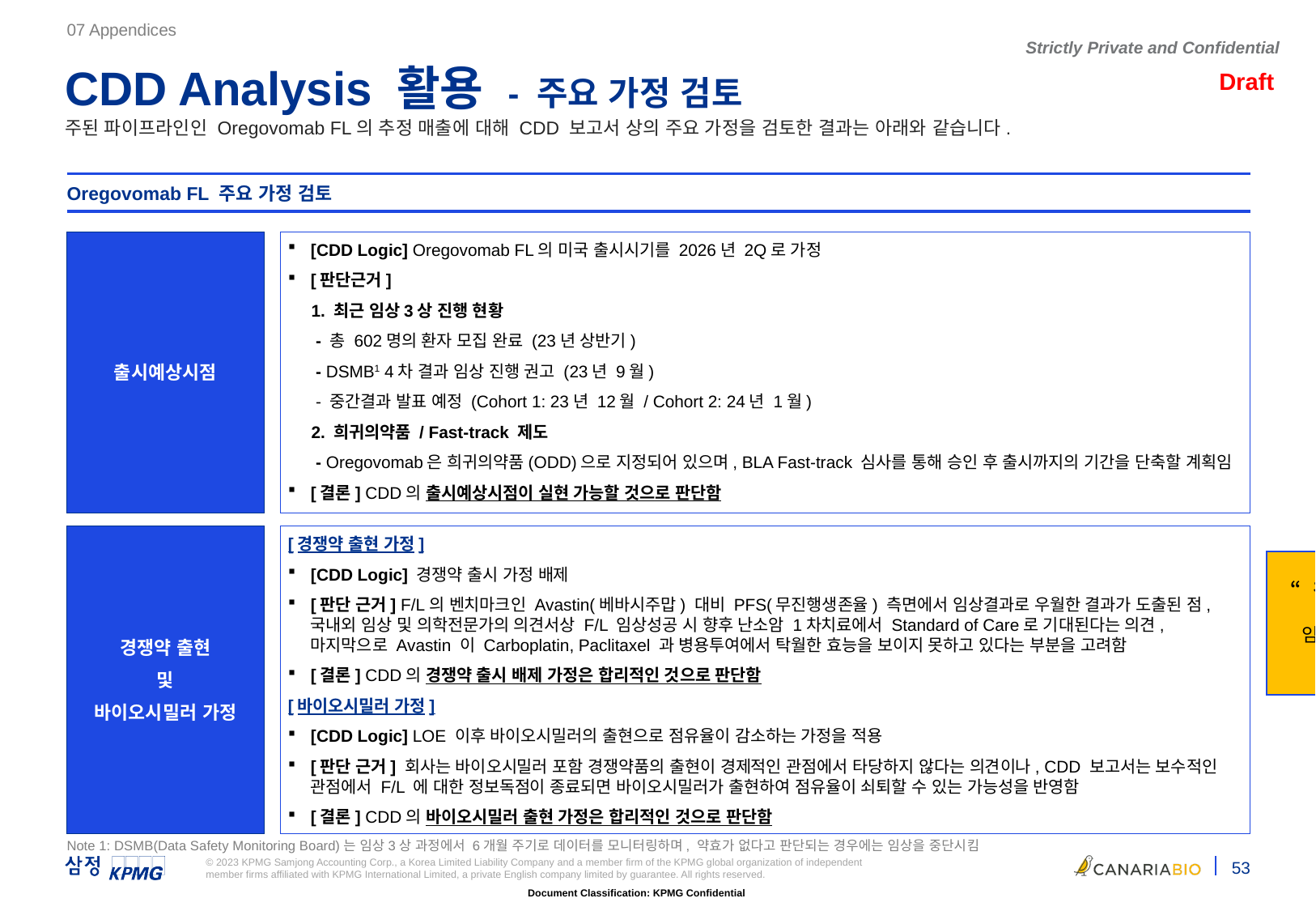

07 Appendices

CDD Analysis 활용 - 주요 가정 검토
주된 파이프라인인 Oregovomab FL의 추정 매출에 대해 CDD 보고서 상의 주요 가정을 검토한 결과는 아래와 같습니다.
Oregovomab FL 주요 가정 검토
출시예상시점
[CDD Logic] Oregovomab FL의 미국 출시시기를 2026년 2Q로 가정
[판단근거]
     1. 최근 임상3상 진행 현황
      - 총 602명의 환자 모집 완료 (23년 상반기)
      - DSMB1 4차 결과 임상 진행 권고 (23년 9월)
      - 중간결과 발표 예정 (Cohort 1: 23년 12월 / Cohort 2: 24년 1월)
     2. 희귀의약품 / Fast-track 제도
      - Oregovomab은 희귀의약품(ODD)으로 지정되어 있으며, BLA Fast-track 심사를 통해 승인 후 출시까지의 기간을 단축할 계획임
[결론] CDD의 출시예상시점이 실현 가능할 것으로 판단함
경쟁약 출현
및
바이오시밀러 가정
[경쟁약 출현 가정]
[CDD Logic] 경쟁약 출시 가정 배제
[판단 근거] F/L의 벤치마크인 Avastin(베바시주맙) 대비 PFS(무진행생존율) 측면에서 임상결과로 우월한 결과가 도출된 점, 국내외 임상 및 의학전문가의 의견서상 F/L 임상성공 시 향후 난소암 1차치료에서 Standard of Care로 기대된다는 의견, 마지막으로 Avastin 이 Carboplatin, Paclitaxel 과 병용투여에서 탁월한 효능을 보이지 못하고 있다는 부분을 고려함
[결론] CDD의 경쟁약 출시 배제 가정은 합리적인 것으로 판단함
[바이오시밀러 가정]
[CDD Logic] LOE 이후 바이오시밀러의 출현으로 점유율이 감소하는 가정을 적용
[판단 근거] 회사는 바이오시밀러 포함 경쟁약품의 출현이 경제적인 관점에서 타당하지 않다는 의견이나, CDD 보고서는 보수적인 관점에서 F/L 에 대한 정보독점이 종료되면 바이오시밀러가 출현하여 점유율이 쇠퇴할 수 있는 가능성을 반영함
[결론] CDD의 바이오시밀러 출현 가정은 합리적인 것으로 판단함
“경쟁약 및 바이오시밀러 출현 가정” 에 대한
임상전문가 및 회사의견
확인 요
Note 1: DSMB(Data Safety Monitoring Board)는 임상3상 과정에서 6개월 주기로 데이터를 모니터링하며, 약효가 없다고 판단되는 경우에는 임상을 중단시킴